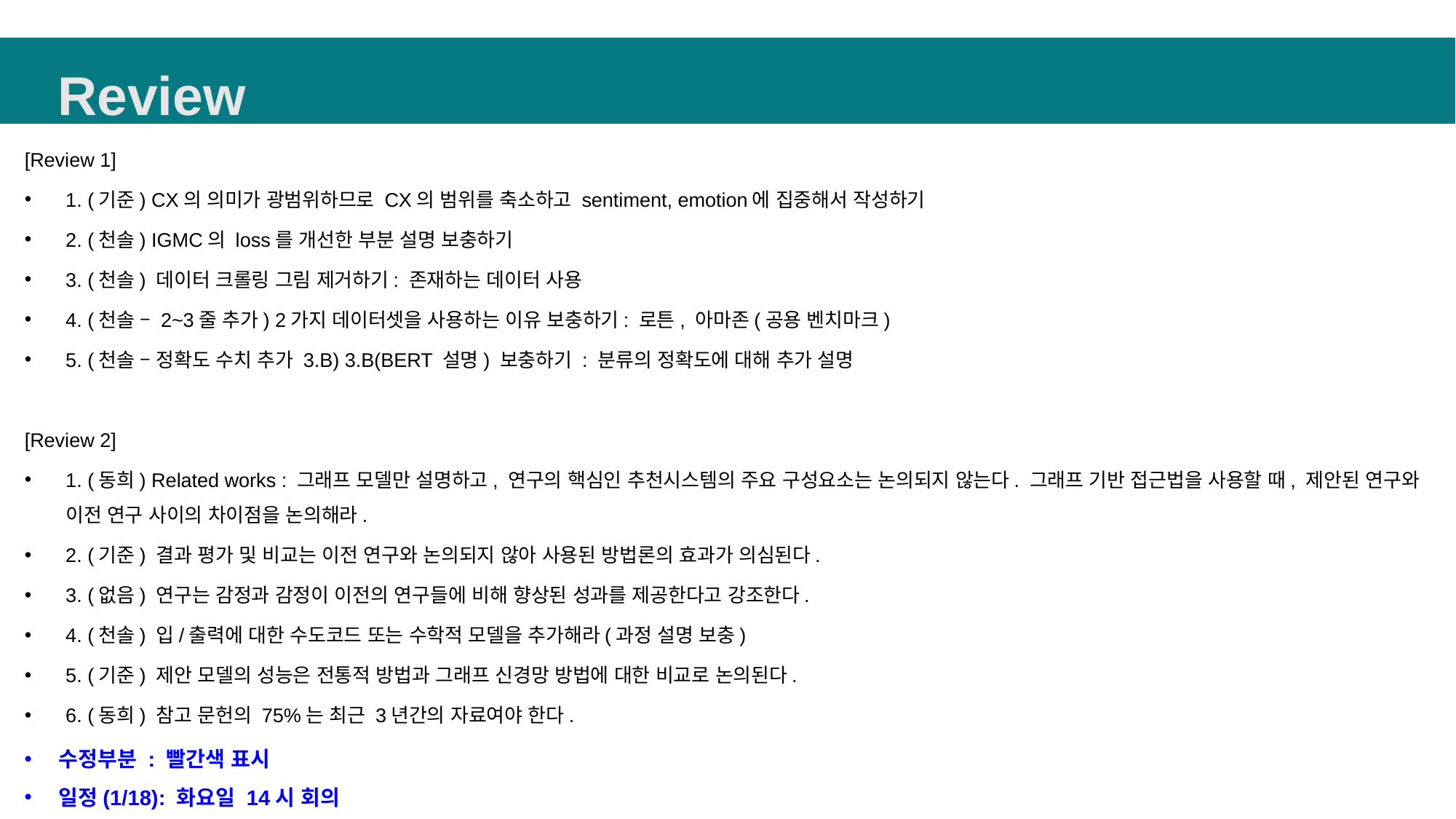

Review

[Review 1]
1. (기준) CX의 의미가 광범위하므로 CX의 범위를 축소하고 sentiment, emotion에 집중해서 작성하기
2. (천솔) IGMC의 loss를 개선한 부분 설명 보충하기
3. (천솔) 데이터 크롤링 그림 제거하기: 존재하는 데이터 사용
4. (천솔 – 2~3줄 추가) 2가지 데이터셋을 사용하는 이유 보충하기: 로튼, 아마존(공용 벤치마크)
5. (천솔 – 정확도 수치 추가 3.B) 3.B(BERT 설명) 보충하기 : 분류의 정확도에 대해 추가 설명

[Review 2]
1. (동희) Related works : 그래프 모델만 설명하고, 연구의 핵심인 추천시스템의 주요 구성요소는 논의되지 않는다. 그래프 기반 접근법을 사용할 때, 제안된 연구와 이전 연구 사이의 차이점을 논의해라.
2. (기준) 결과 평가 및 비교는 이전 연구와 논의되지 않아 사용된 방법론의 효과가 의심된다.
3. (없음) 연구는 감정과 감정이 이전의 연구들에 비해 향상된 성과를 제공한다고 강조한다.
4. (천솔) 입/출력에 대한 수도코드 또는 수학적 모델을 추가해라(과정 설명 보충)
5. (기준) 제안 모델의 성능은 전통적 방법과 그래프 신경망 방법에 대한 비교로 논의된다.
6. (동희) 참고 문헌의 75%는 최근 3년간의 자료여야 한다.

수정부분 : 빨간색 표시
일정(1/18): 화요일 14시 회의